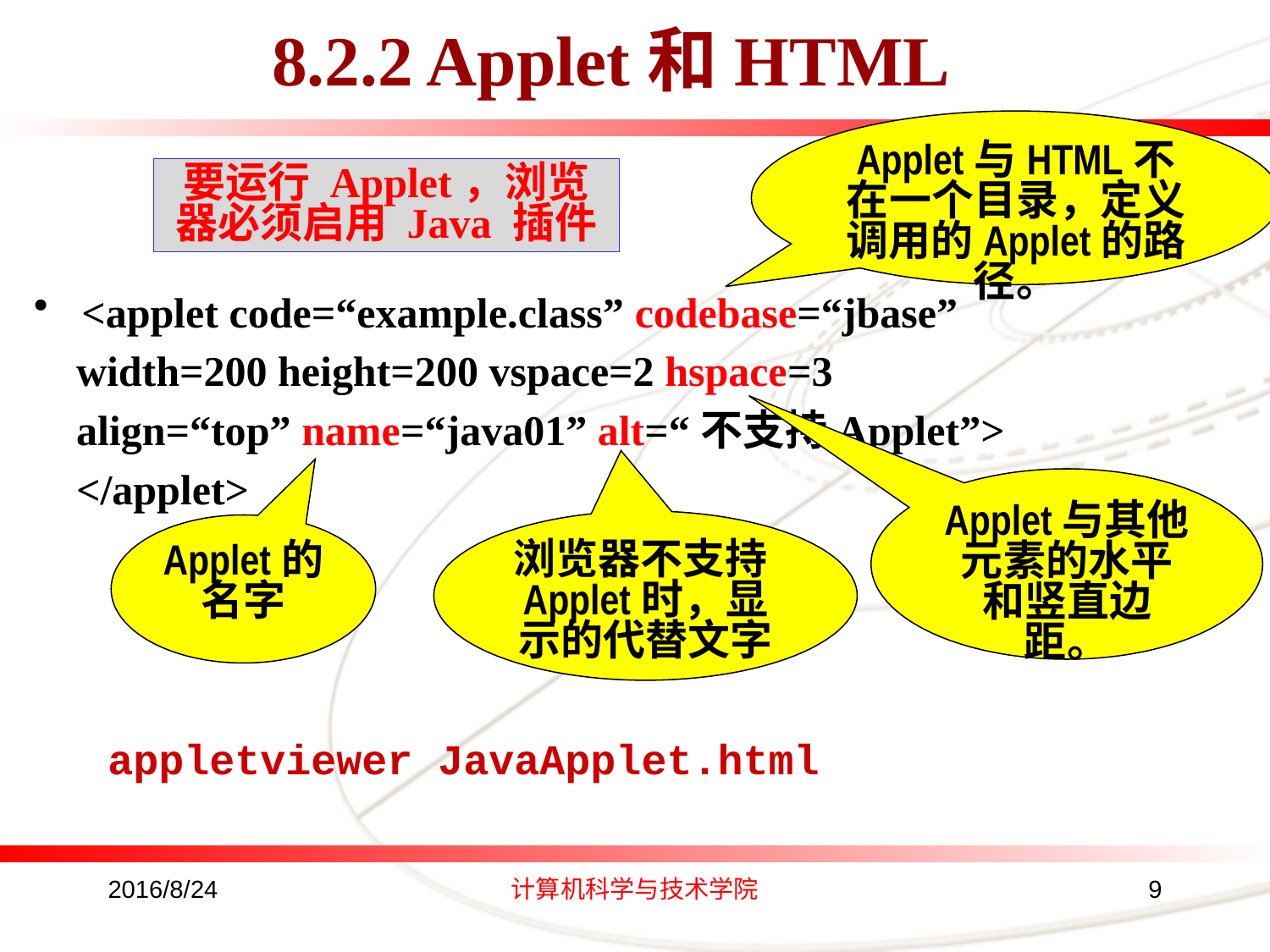

# 8.2.2 Applet和HTML
Applet与HTML不在一个目录，定义调用的Applet的路径。
要运行 Applet，浏览器必须启用 Java 插件
<applet code=“example.class” codebase=“jbase”
    width=200 height=200 vspace=2 hspace=3
    align=“top” name=“java01” alt=“不支持Applet”>
    </applet>
Applet与其他元素的水平和竖直边距。
浏览器不支持Applet时，显示的代替文字
Applet的名字
appletviewer JavaApplet.html
2016/8/24
计算机科学与技术学院
9